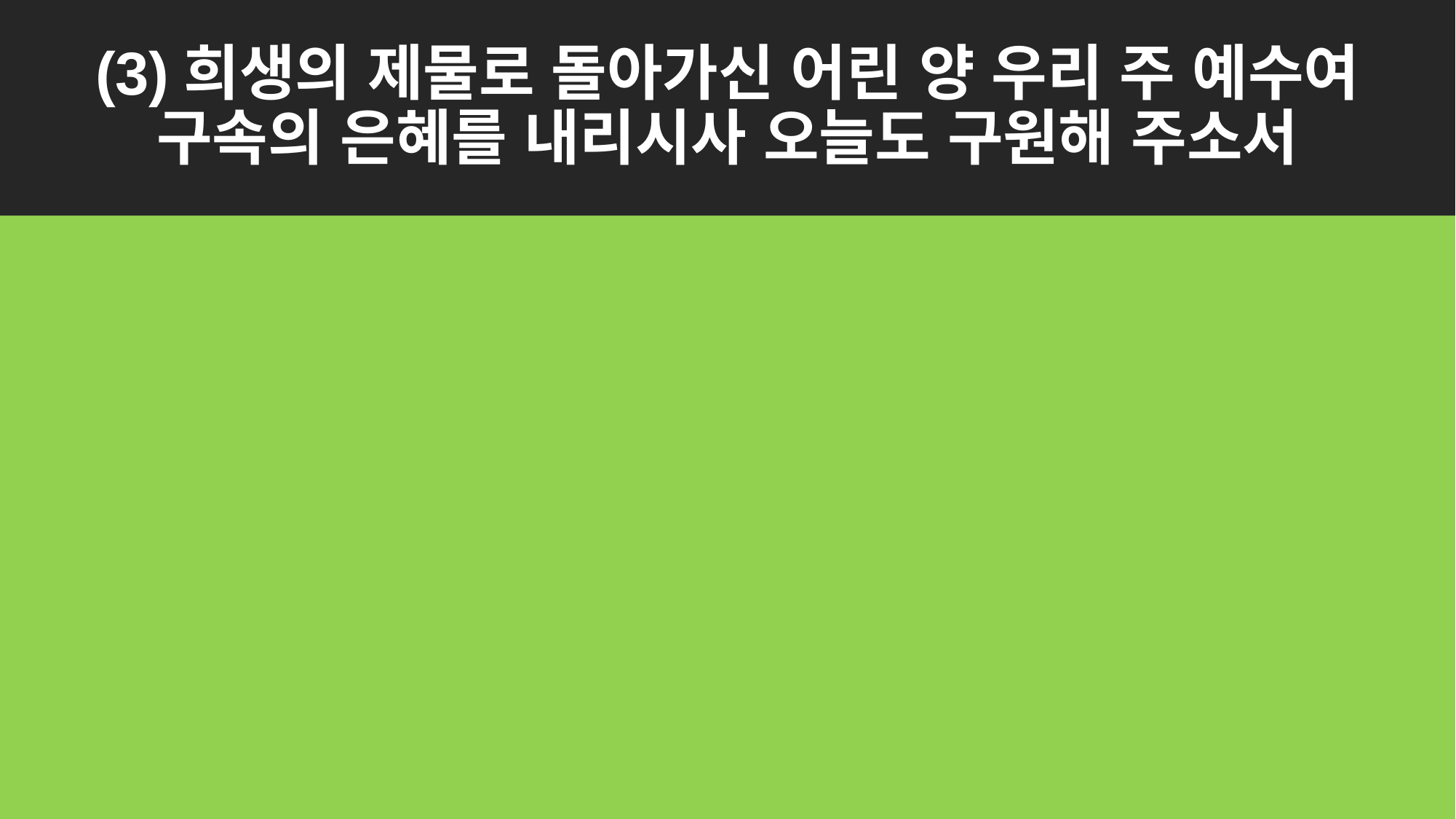

# (3)희생의 제물로 돌아가신 어린 양 우리 주 예수여
구속의 은혜를 내리시사 오늘도 구원해 주소서